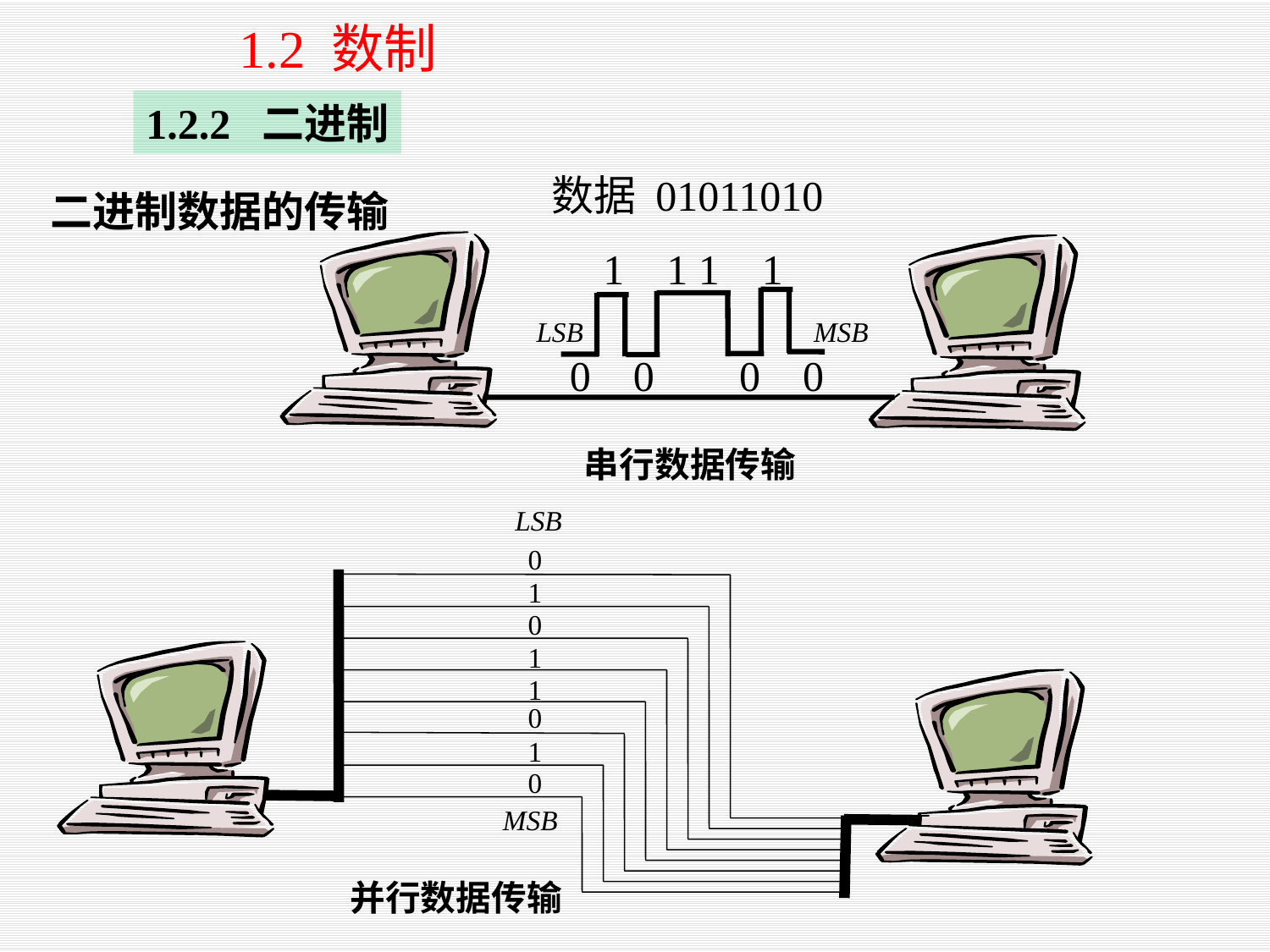

1.2 数制
1.2.2  二进制
数据 01011010
二进制数据的传输

1    1 1    1

MSB
LSB
0    0        0    0

串行数据传输
LSB
0
1

0

1

1

0

1

0

MSB

并行数据传输